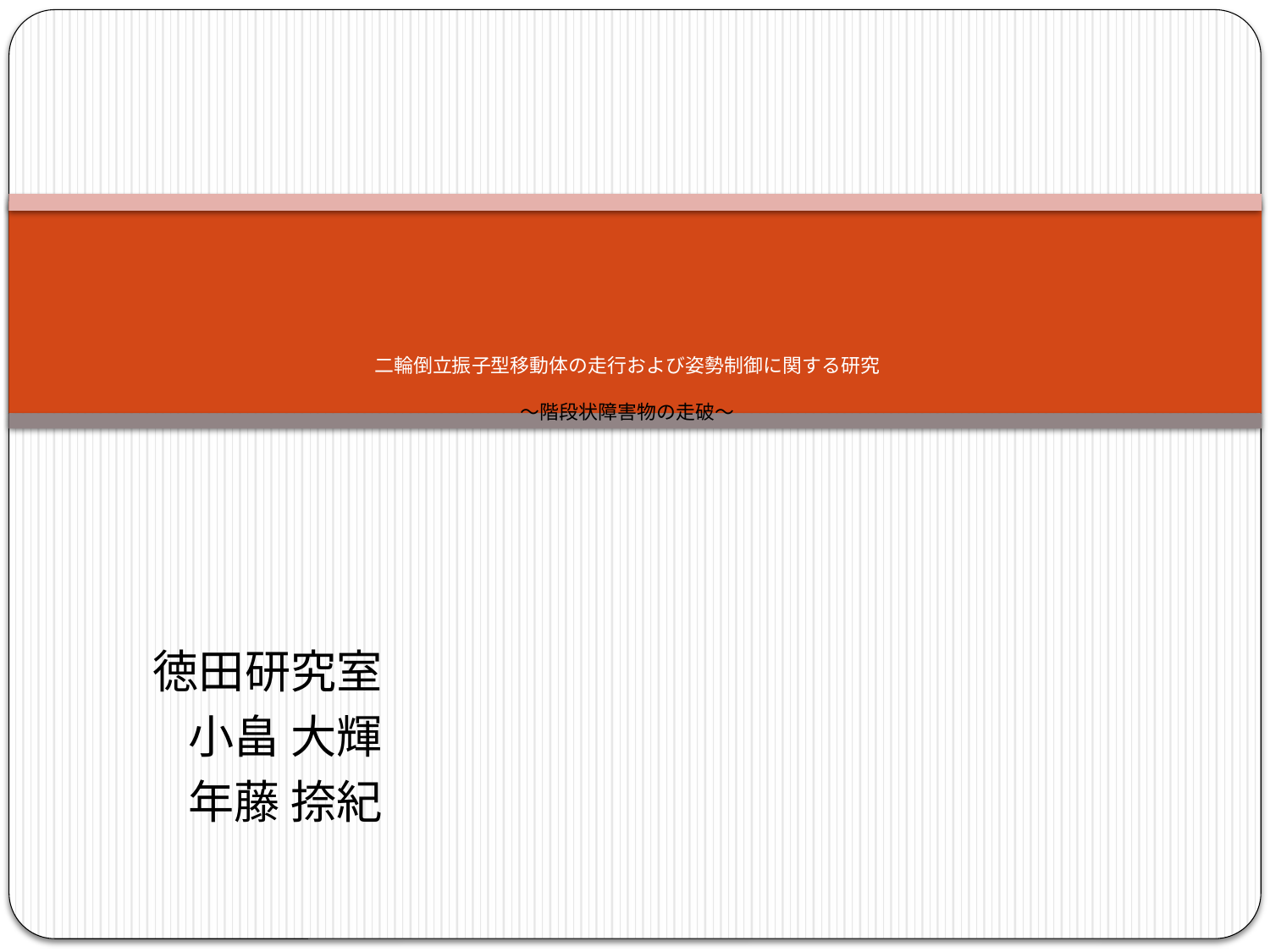

# 二輪倒立振子型移動体の走行および姿勢制御に関する研究 ～階段状障害物の走破～
    徳田研究室
　小畠 大輝
　年藤 捺紀